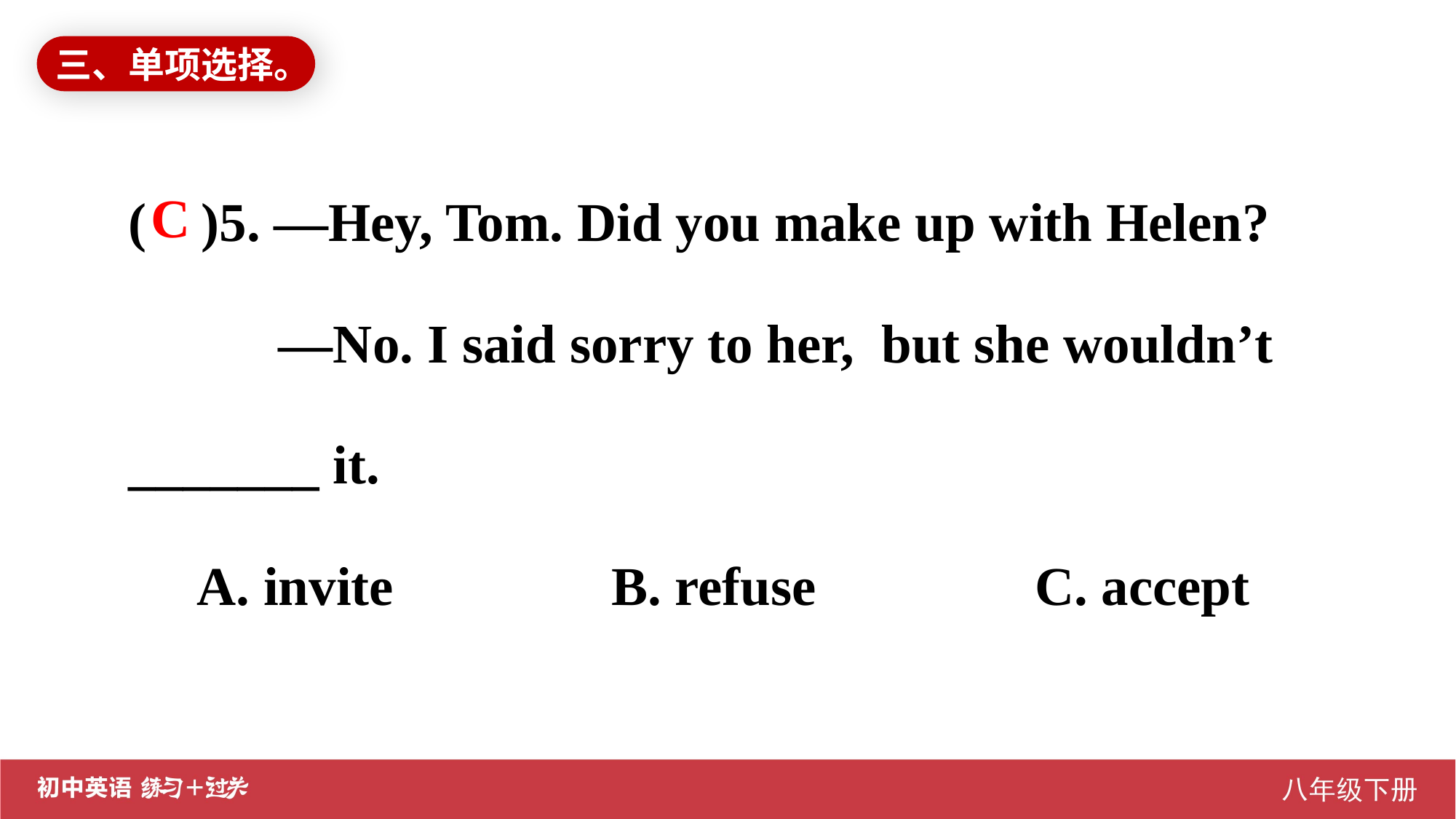

三、单项选择。
(    )5. —Hey, Tom. Did you make up with Helen?
           —No. I said sorry to her,  but she wouldn’t _______ it.
     A. invite                B. refuse                C. accept
C